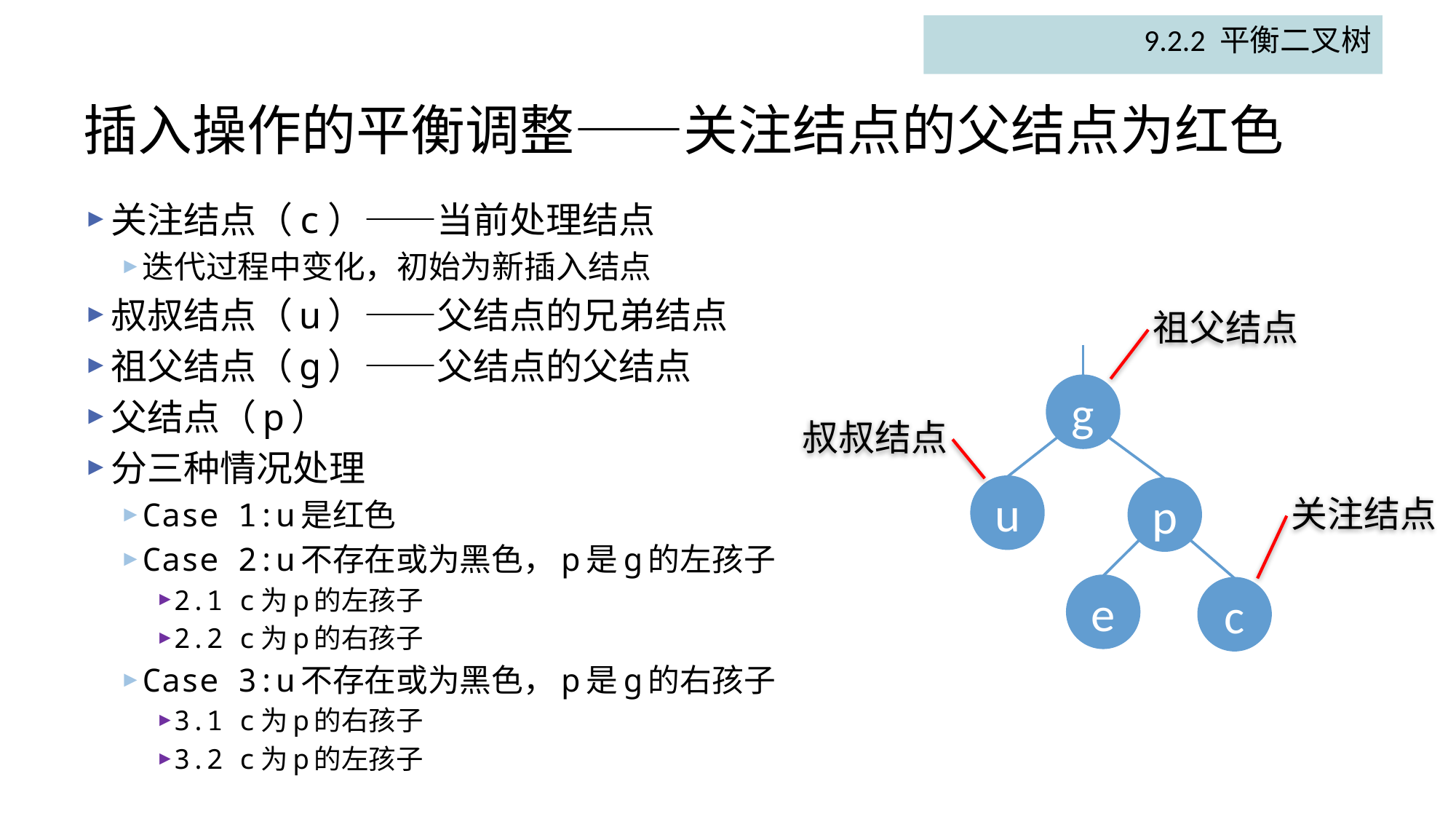

9.2.2 平衡二叉树
# 插入操作的平衡调整——关注结点的父结点为红色
关注结点（c）——当前处理结点
迭代过程中变化，初始为新插入结点
叔叔结点（u）——父结点的兄弟结点
祖父结点（g）——父结点的父结点
父结点（p）
分三种情况处理
Case 1:u是红色
Case 2:u不存在或为黑色，p是g的左孩子
2.1 c为p的左孩子
2.2 c为p的右孩子
Case 3:u不存在或为黑色，p是g的右孩子
3.1 c为p的右孩子
3.2 c为p的左孩子
祖父结点
g
u
p
e
c
叔叔结点
关注结点